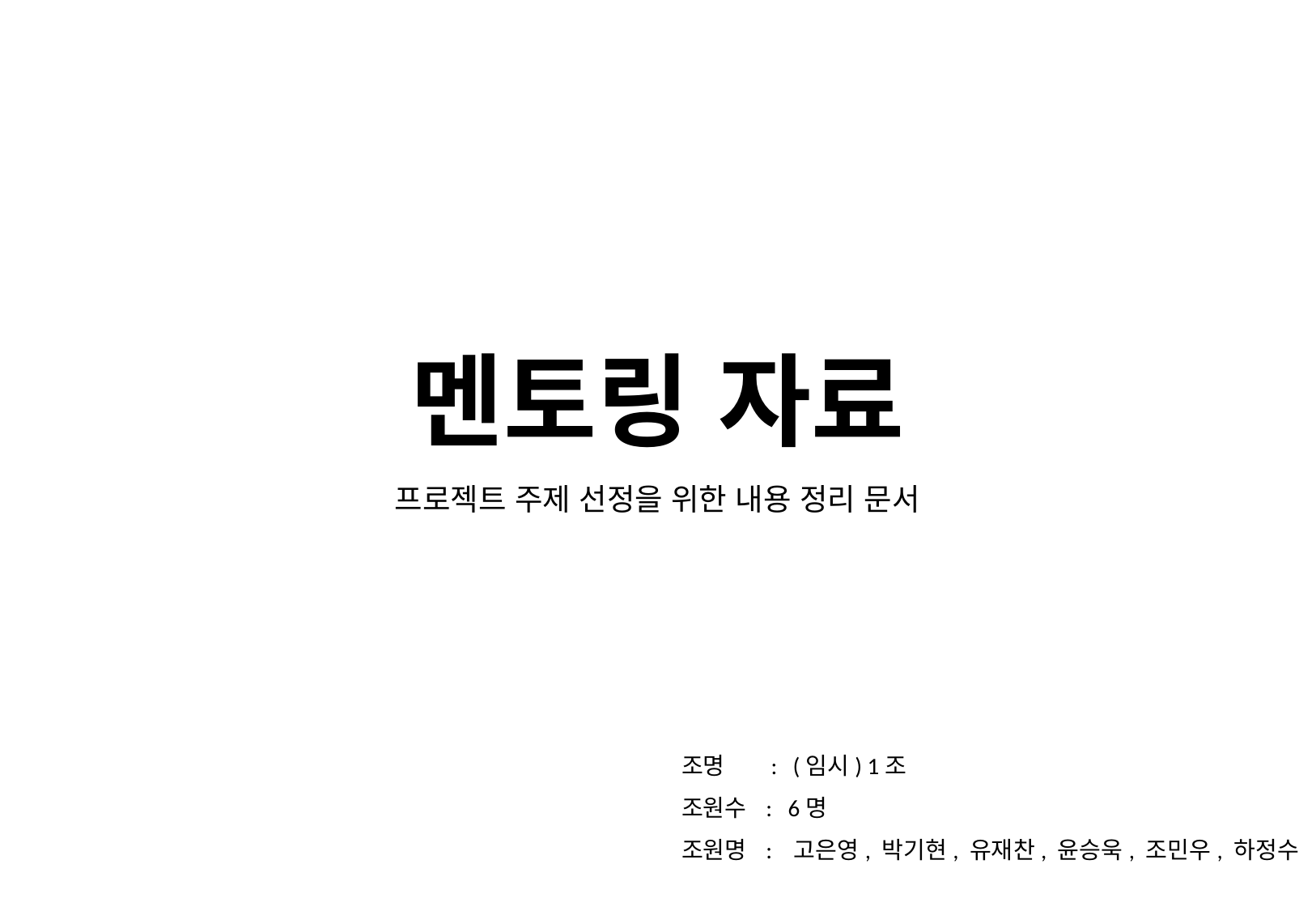

# 멘토링 자료
프로젝트 주제 선정을 위한 내용 정리 문서
조명      :   (임시) 1조
조원수  :   6명
조원명  :   고은영, 박기현, 유재찬, 윤승욱, 조민우, 하정수